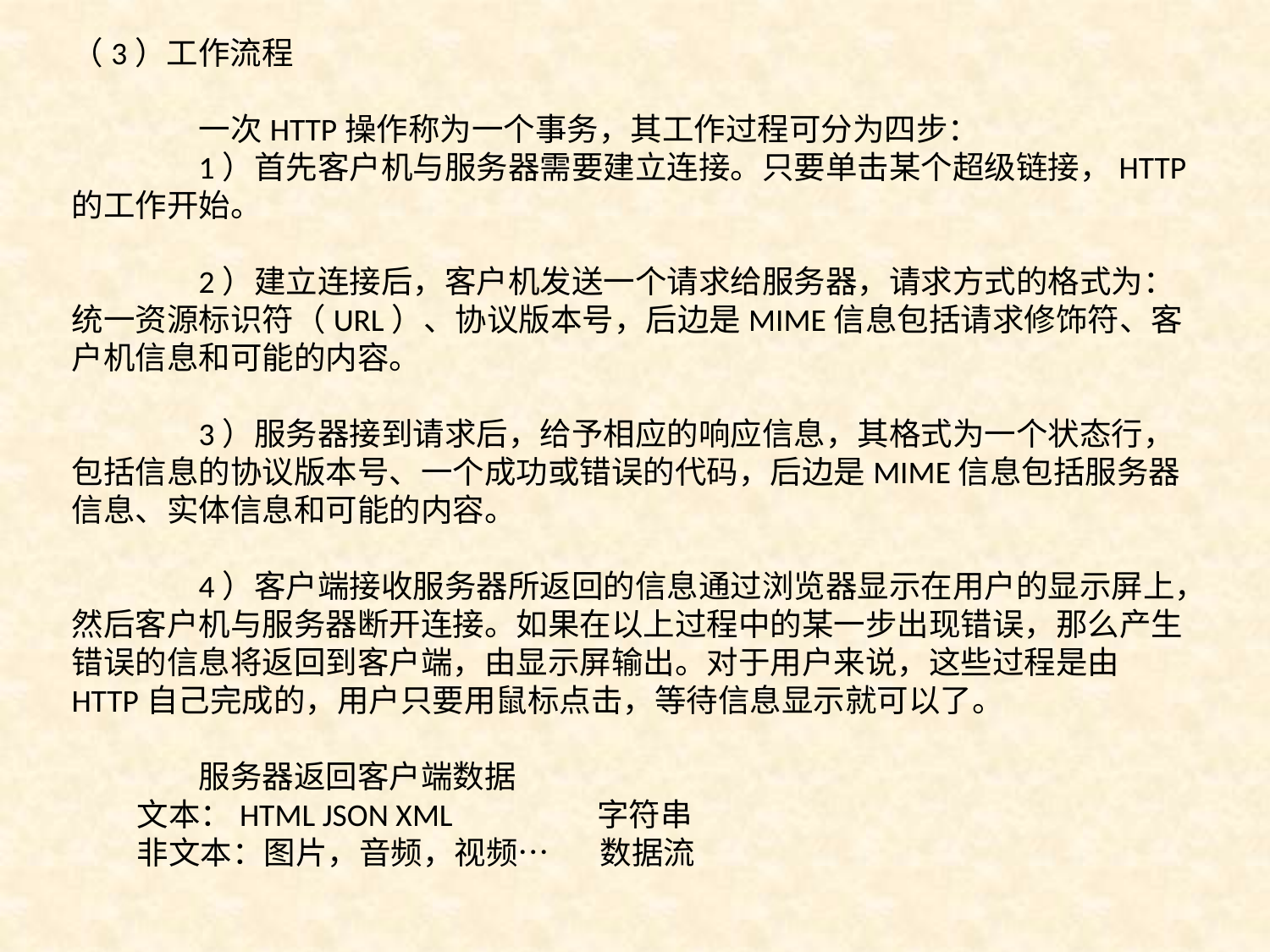

（3）工作流程

	一次HTTP操作称为一个事务，其工作过程可分为四步：
	1）首先客户机与服务器需要建立连接。只要单击某个超级链接，HTTP的工作开始。

	2）建立连接后，客户机发送一个请求给服务器，请求方式的格式为：统一资源标识符（URL）、协议版本号，后边是MIME信息包括请求修饰符、客户机信息和可能的内容。

	3）服务器接到请求后，给予相应的响应信息，其格式为一个状态行，包括信息的协议版本号、一个成功或错误的代码，后边是MIME信息包括服务器信息、实体信息和可能的内容。

	4）客户端接收服务器所返回的信息通过浏览器显示在用户的显示屏上，然后客户机与服务器断开连接。如果在以上过程中的某一步出现错误，那么产生错误的信息将返回到客户端，由显示屏输出。对于用户来说，这些过程是由HTTP自己完成的，用户只要用鼠标点击，等待信息显示就可以了。

	服务器返回客户端数据
        文本：HTML JSON XML                   字符串
        非文本：图片，音频，视频…       数据流